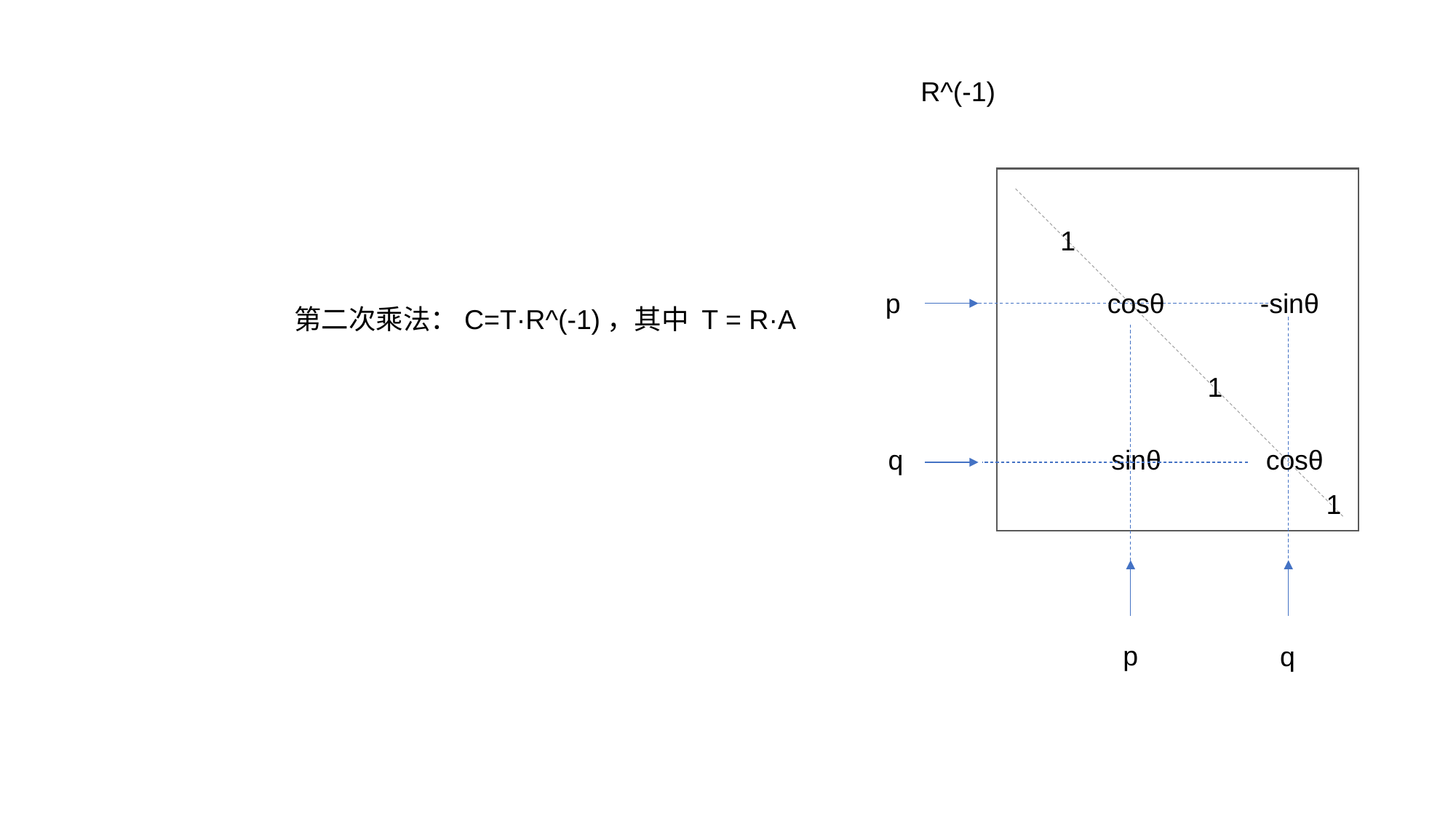

R^(-1)

1
p
cosθ
-sinθ
第二次乘法：C=T·R^(-1)，其中 T = R·A
1
q
cosθ
sinθ
1
p
q